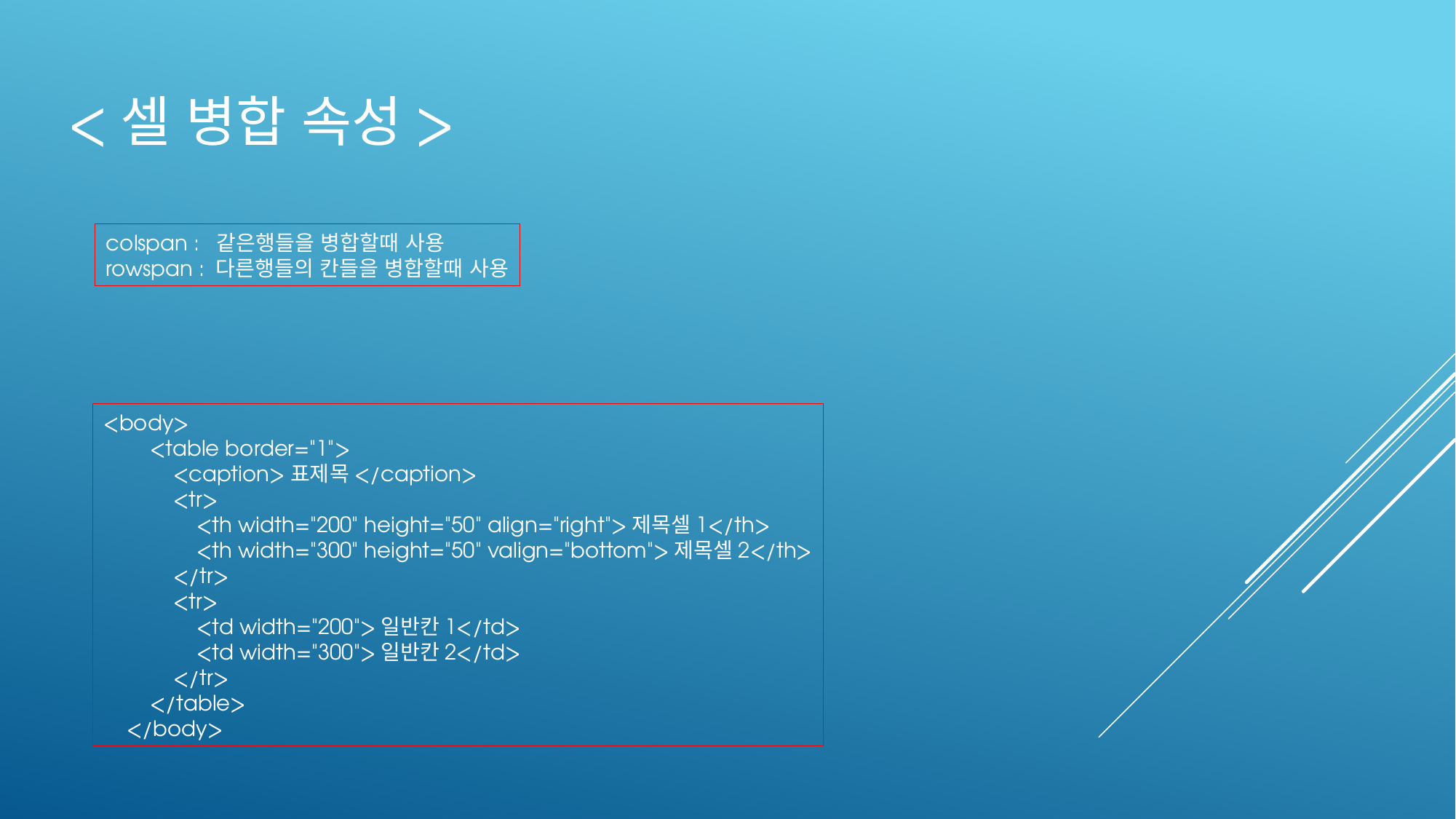

# <셀 병합 속성>
colspan :  같은행들을 병합할때 사용
rowspan : 다른행들의 칸들을 병합할때 사용
<body>
        <table border="1">
            <caption>표제목</caption>
            <tr>
                <th width="200" height="50" align="right">제목셀1</th>
                <th width="300" height="50" valign="bottom">제목셀2</th>
            </tr>
            <tr>
                <td width="200">일반칸1</td>
                <td width="300">일반칸2</td>
            </tr>
        </table>
    </body>